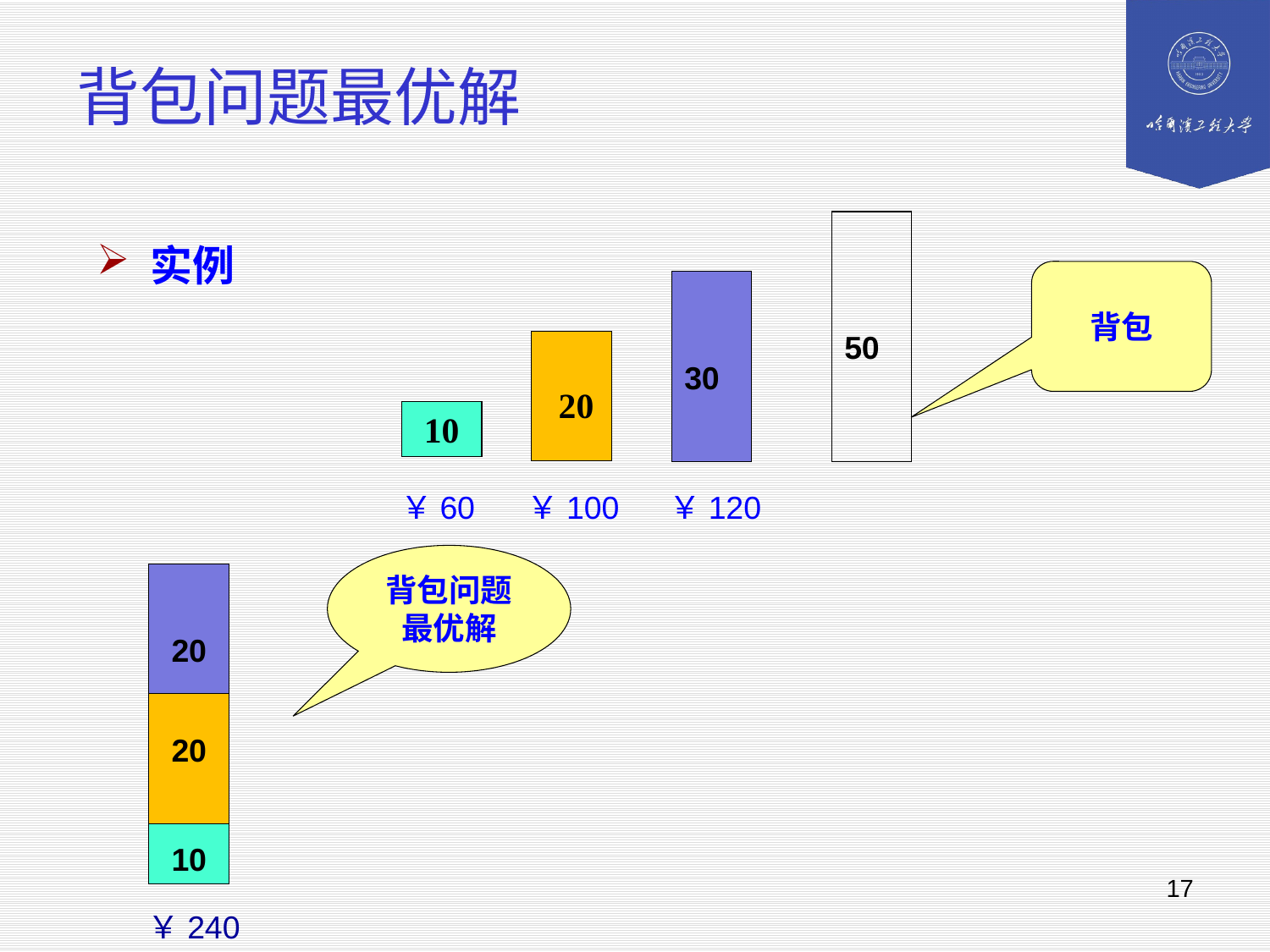

# 背包问题最优解

背包

50

30
20
10
￥60
￥100
￥120
 实例
背包问题最优解

20

20

10
￥240
17